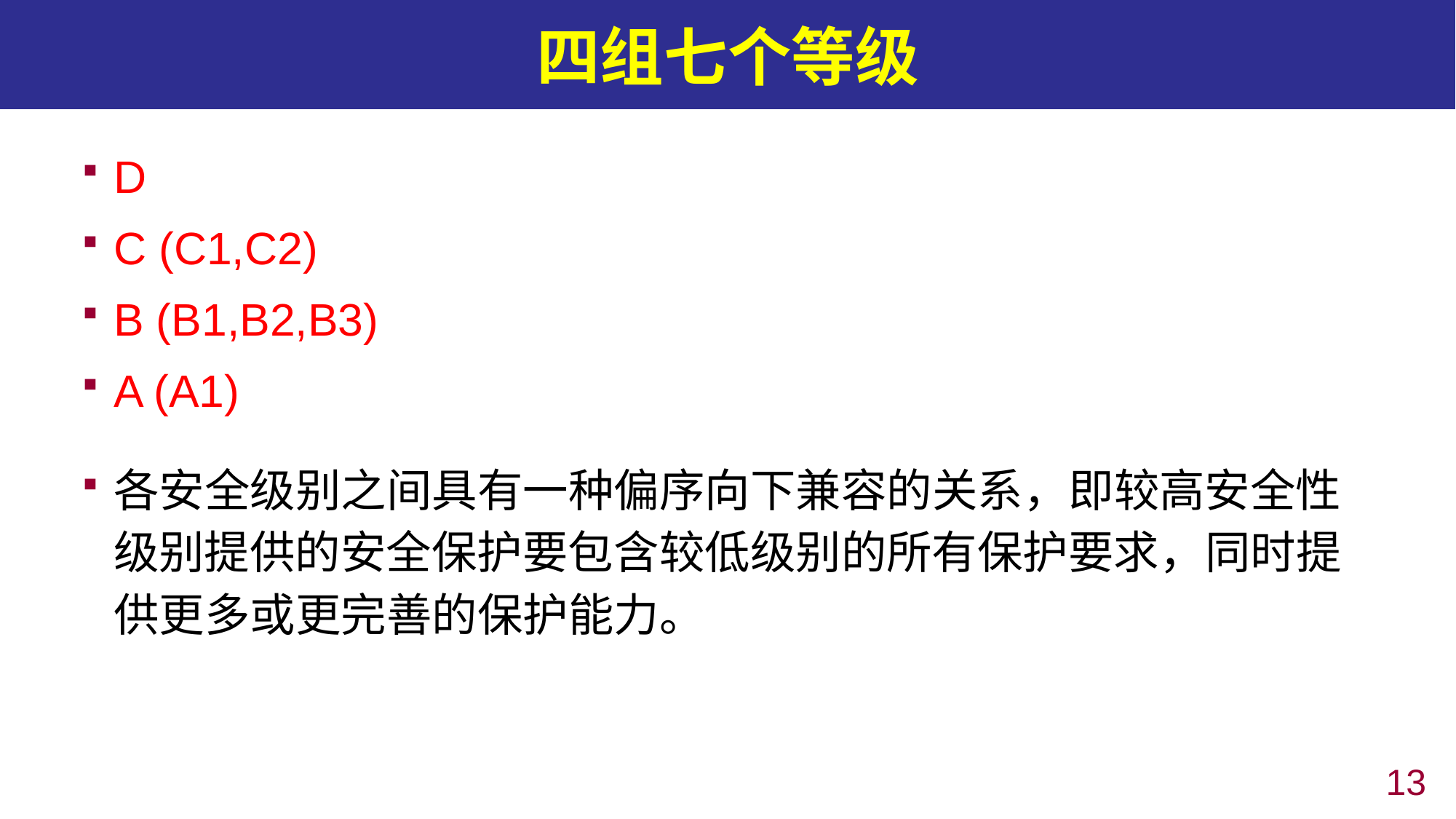

# 四组七个等级
D
C (C1,C2)
B (B1,B2,B3)
A (A1)

各安全级别之间具有一种偏序向下兼容的关系，即较高安全性级别提供的安全保护要包含较低级别的所有保护要求，同时提供更多或更完善的保护能力。

13